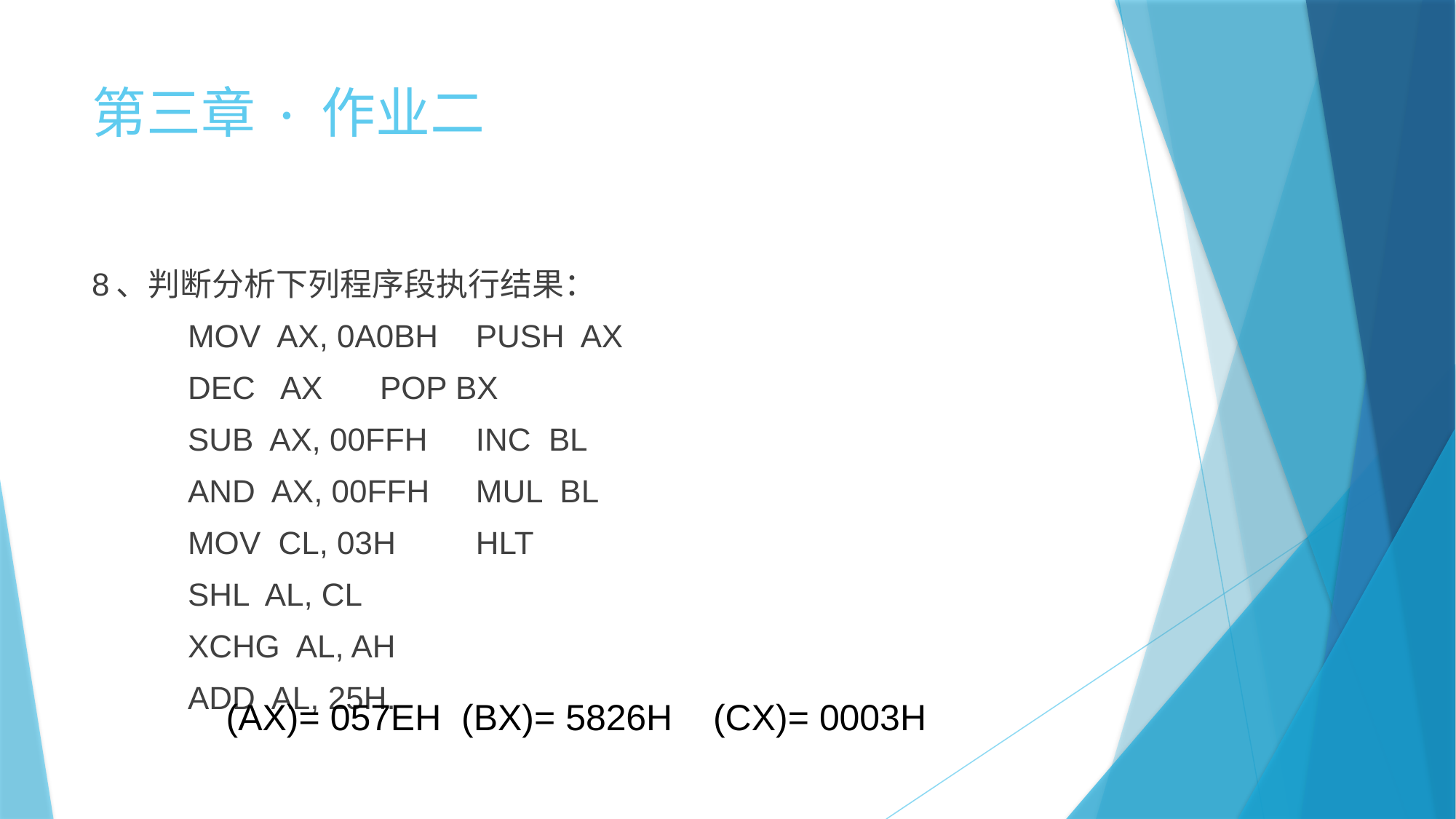

# 第三章 · 作业二
8、判断分析下列程序段执行结果：
	MOV  AX, 0A0BH			PUSH  AX
	DEC   AX			POP BX
	SUB  AX, 00FFH			INC  BL
	AND  AX, 00FFH			MUL  BL
	MOV  CL, 03H			HLT
	SHL  AL, CL
	XCHG  AL, AH
	ADD  AL, 25H.
(AX)= 057EH  (BX)= 5826H    (CX)= 0003H